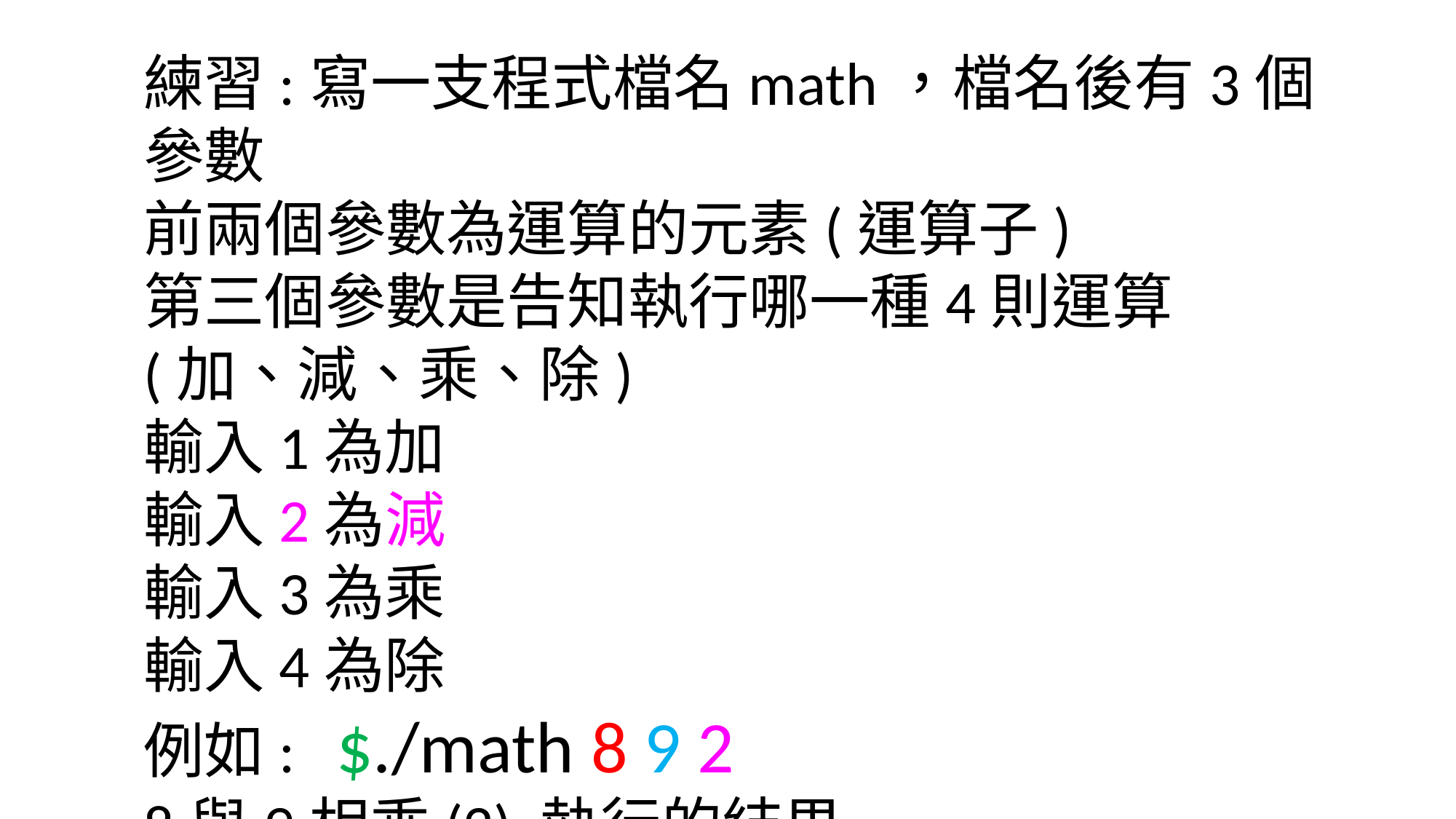

練習:寫一支程式檔名math，檔名後有3個參數
前兩個參數為運算的元素(運算子)
第三個參數是告知執行哪一種4則運算
(加、減、乘、除)
輸入1為加
輸入2為減
輸入3為乘
輸入4為除
例如:   $./math 8 9 2
8與9相乘(2) 執行的結果